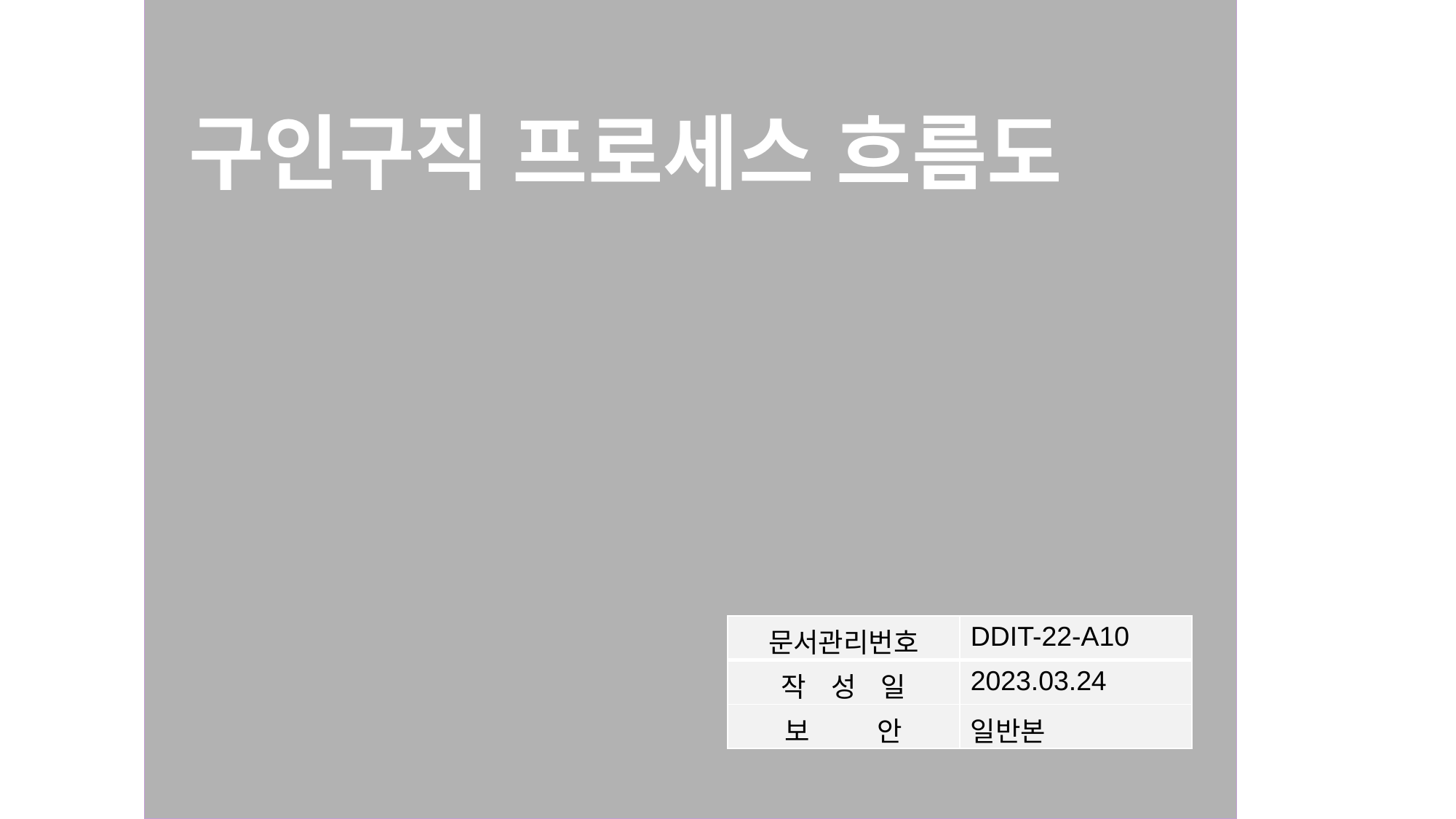

구인구직 프로세스 흐름도
| 문서관리번호 | DDIT-22-A10 |
| --- | --- |
| 작 성 일 | 2023.03.24 |
| 보 안 | 일반본 |